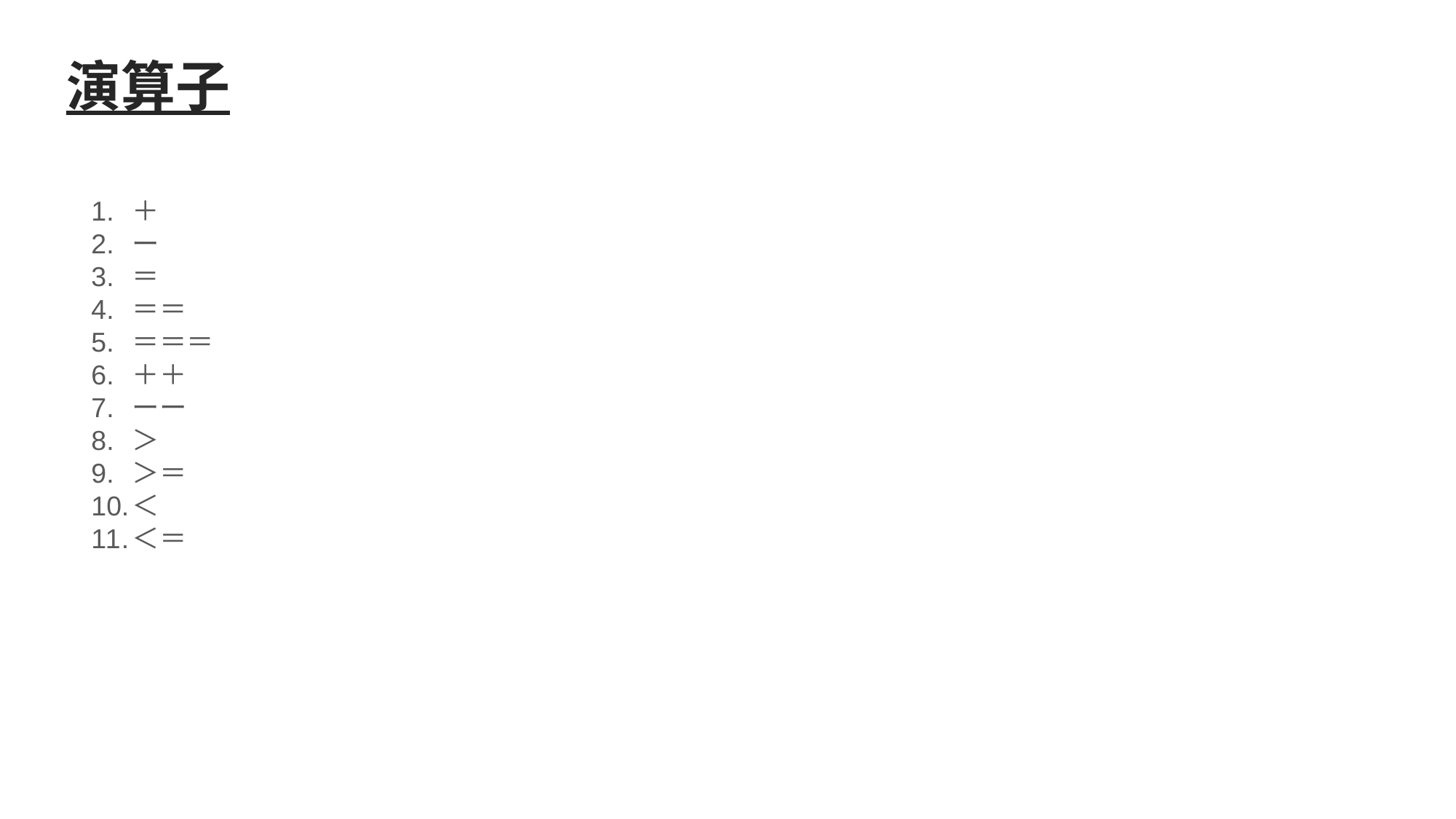

演算子
＋
ー
＝
＝＝
＝＝＝
＋＋
ーー
＞
＞＝
＜
＜＝